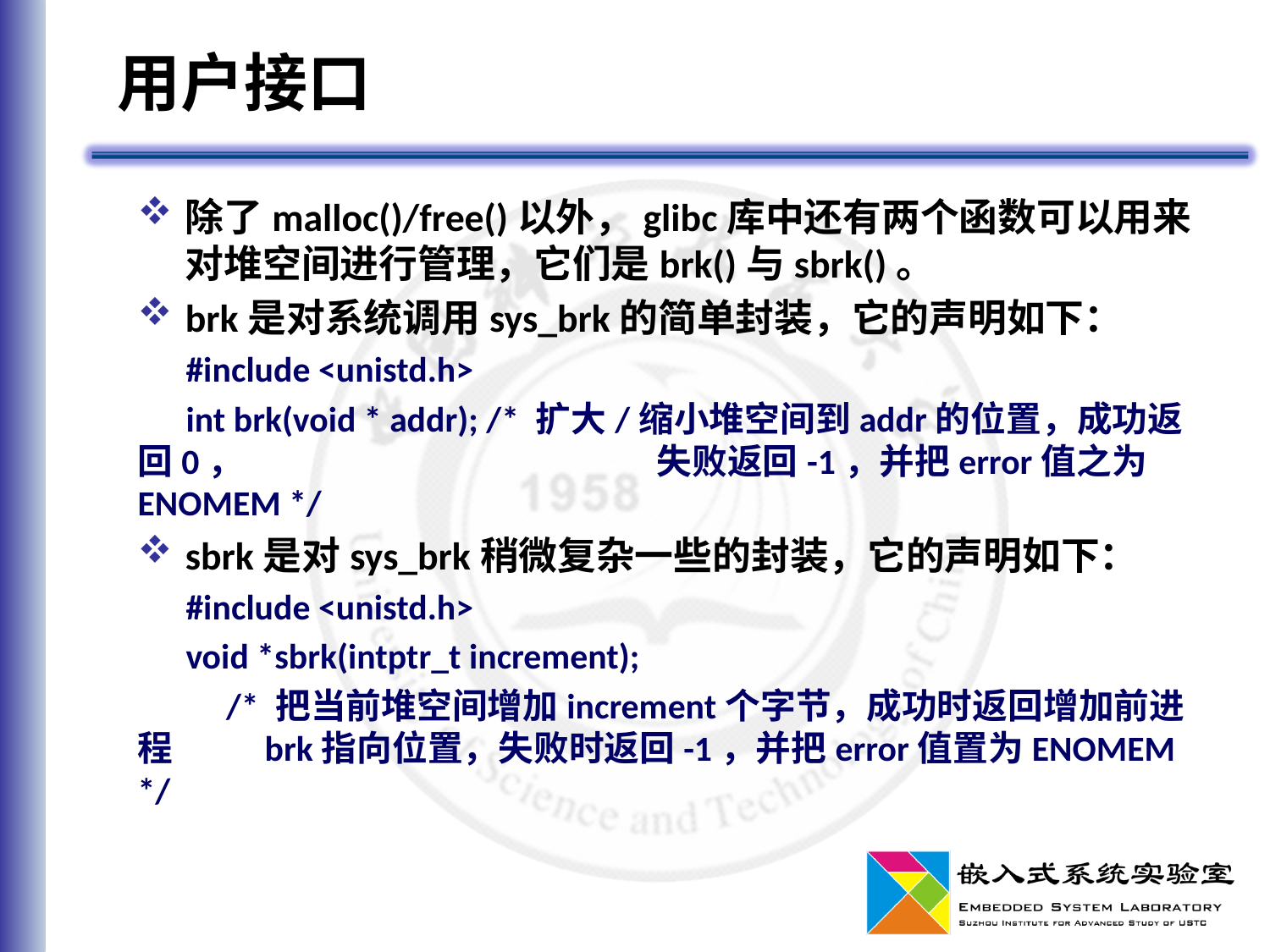

# 用户接口
除了malloc()/free()以外，glibc库中还有两个函数可以用来对堆空间进行管理，它们是brk()与sbrk()。
brk是对系统调用sys_brk的简单封装，它的声明如下：
      #include <unistd.h>
      int brk(void * addr); /* 扩大/缩小堆空间到addr的位置，成功返回0，      	                                 失败返回-1，并把error值之为ENOMEM */
sbrk是对sys_brk稍微复杂一些的封装，它的声明如下：
      #include <unistd.h>
      void *sbrk(intptr_t increment);
           /* 把当前堆空间增加increment个字节，成功时返回增加前进程	brk指向位置，失败时返回-1，并把error值置为ENOMEM */